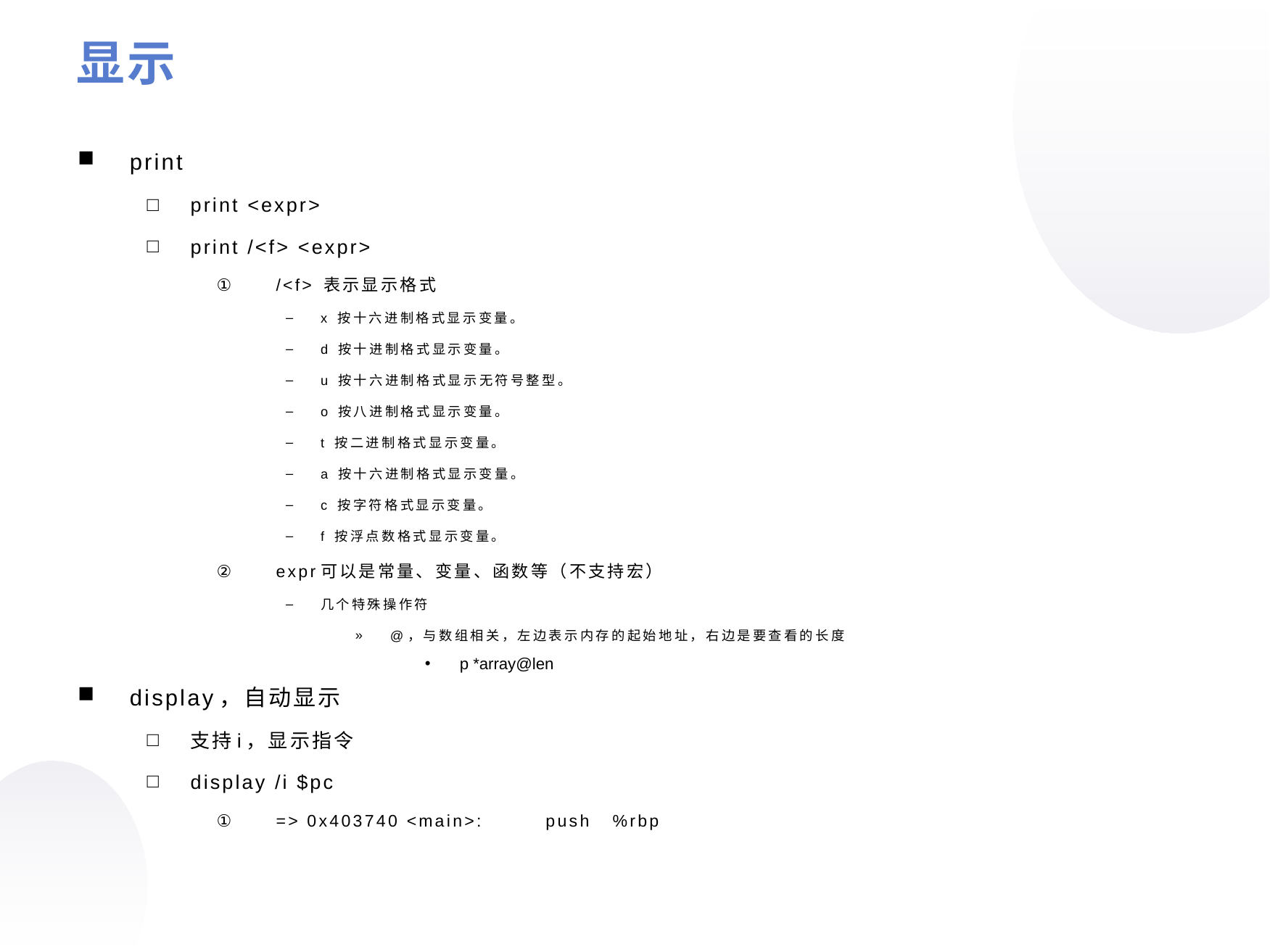

显示
print
print <expr>
print /<f> <expr>
/<f> 表示显示格式
x 按十六进制格式显示变量。
d 按十进制格式显示变量。
u 按十六进制格式显示无符号整型。
o 按八进制格式显示变量。
t 按二进制格式显示变量。
a 按十六进制格式显示变量。
c 按字符格式显示变量。
f 按浮点数格式显示变量。
expr可以是常量、变量、函数等（不支持宏）
几个特殊操作符
@，与数组相关，左边表示内存的起始地址，右边是要查看的长度
p *array@len
display，自动显示
支持i，显示指令
display /i $pc
=> 0x403740 <main>:	push   %rbp